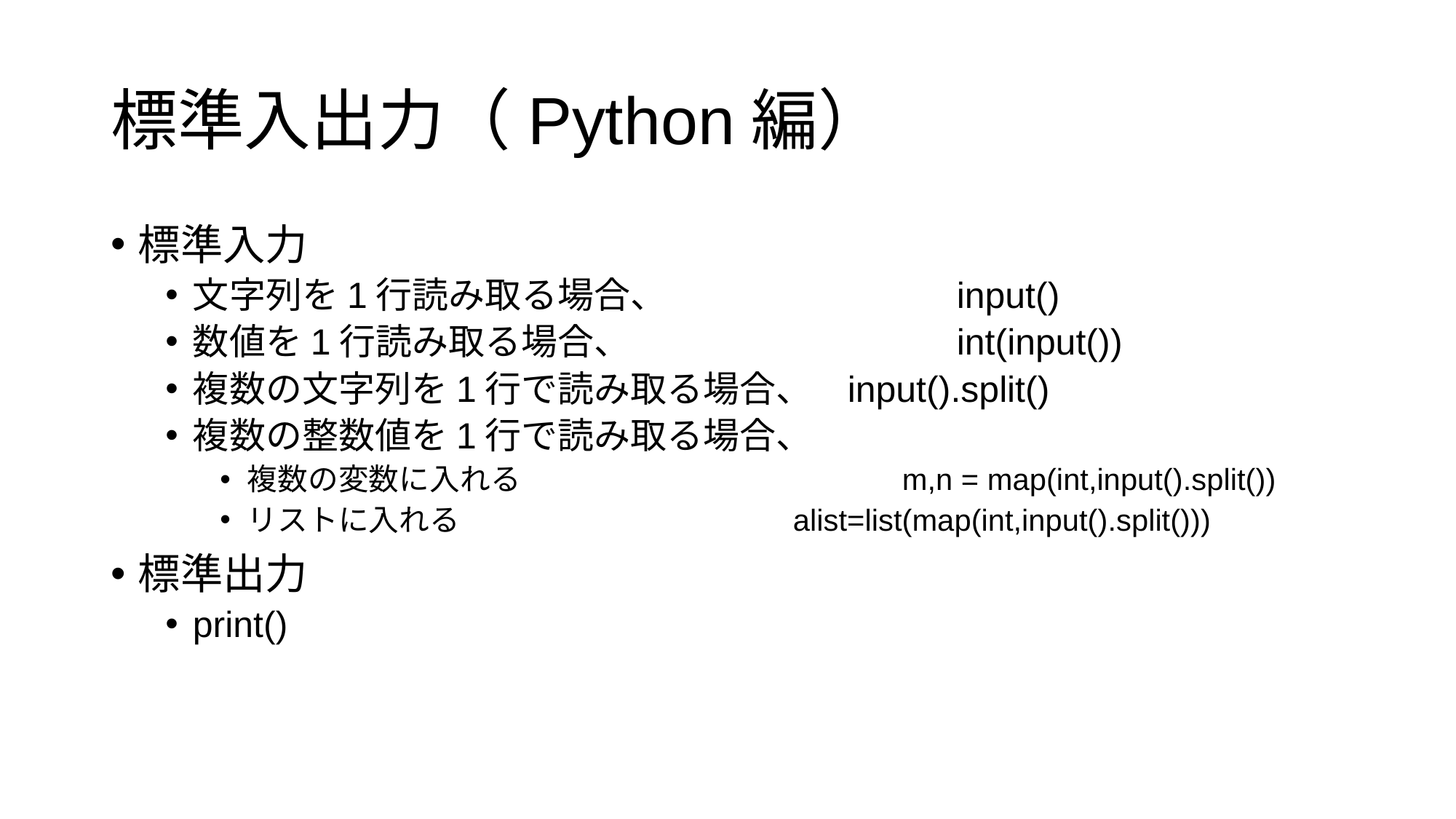

# 標準入出力（Python編）
標準入力
文字列を1行読み取る場合、			input()
数値を1行読み取る場合、			int(input())
複数の文字列を1行で読み取る場合、	input().split()
複数の整数値を1行で読み取る場合、
複数の変数に入れる				m,n = map(int,input().split())
リストに入れる				alist=list(map(int,input().split()))
標準出力
print()